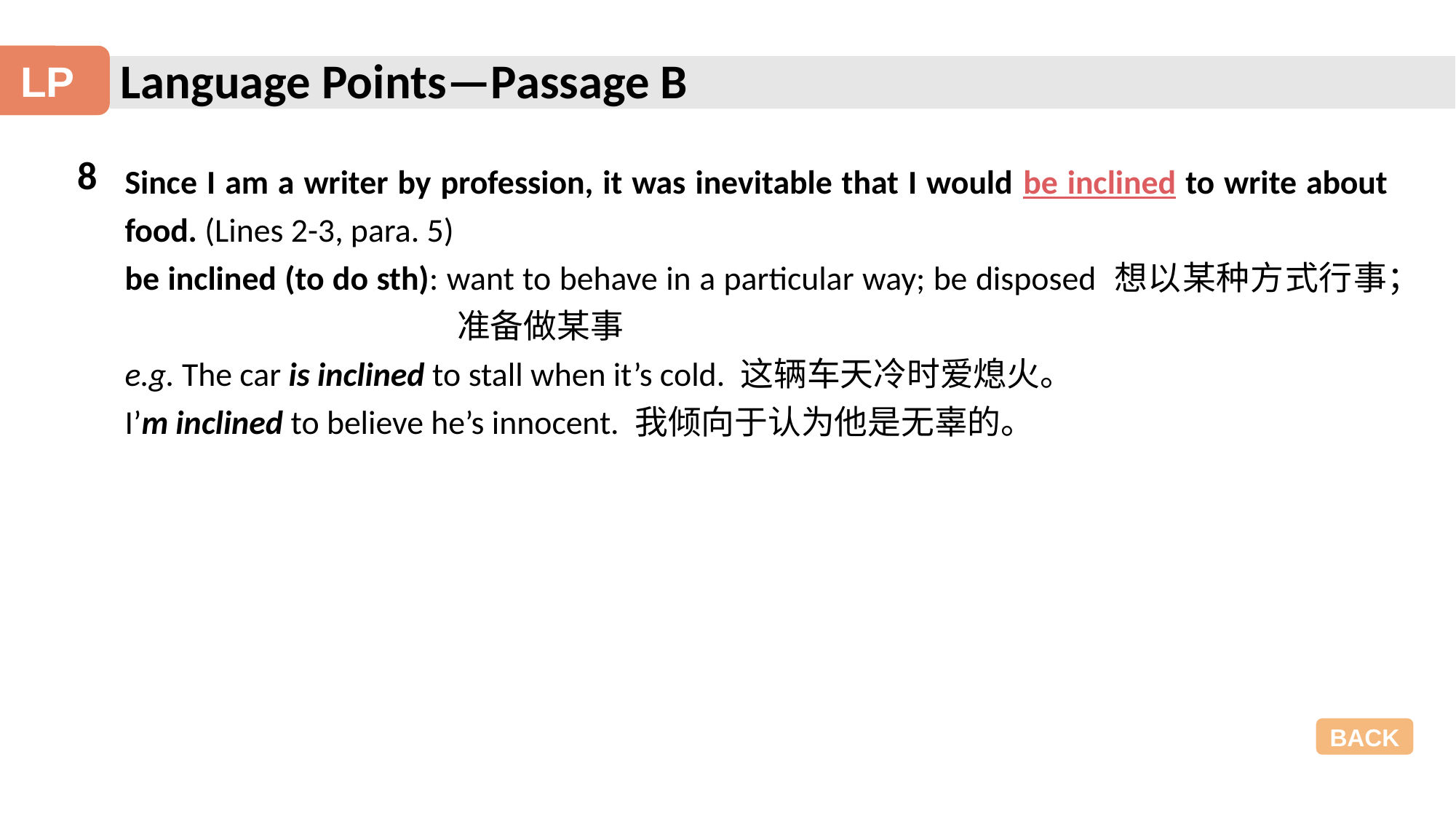

Language Points—Passage B
LP

8
Since I am a writer by profession, it was inevitable that I would be inclined to write about food. (Lines 2-3, para. 5)
be inclined (to do sth): want to behave in a particular way; be disposed 想以某种方式行事；准备做某事
e.g. The car is inclined to stall when it’s cold. 这辆车天冷时爱熄火。
I’m inclined to believe he’s innocent. 我倾向于认为他是无辜的。
BACK